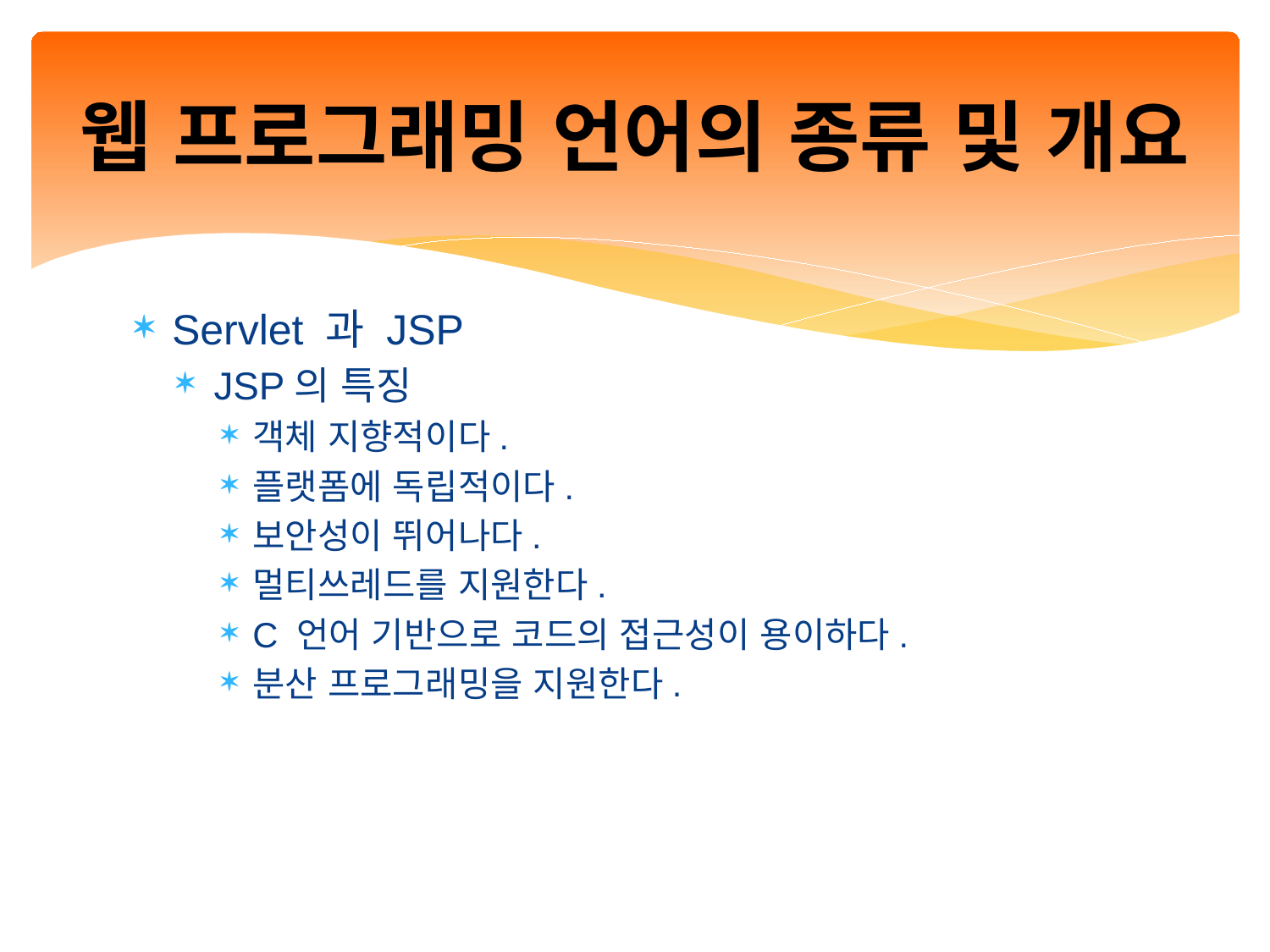

# 웹 프로그래밍 언어의 종류 및 개요
Servlet 과 JSP
JSP의 특징
객체 지향적이다.
플랫폼에 독립적이다.
보안성이 뛰어나다.
멀티쓰레드를 지원한다.
C 언어 기반으로 코드의 접근성이 용이하다.
분산 프로그래밍을 지원한다.